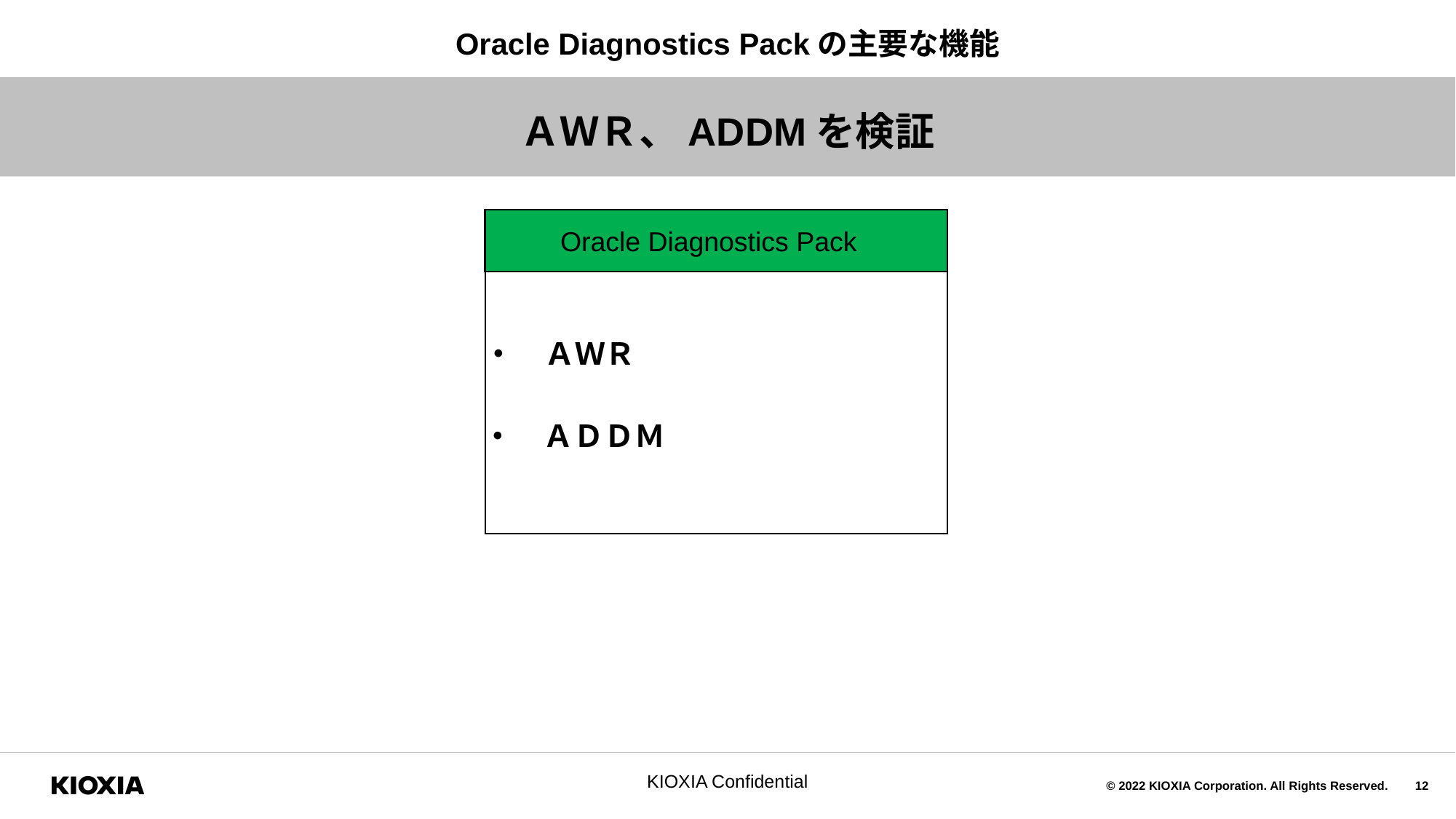

# Oracle Diagnostics Packの主要な機能
ＡＷＲ、ADDMを検証
Oracle Diagnostics Pack

・　ＡＷＲ
・　ＡＤＤＭ
KIOXIA Confidential